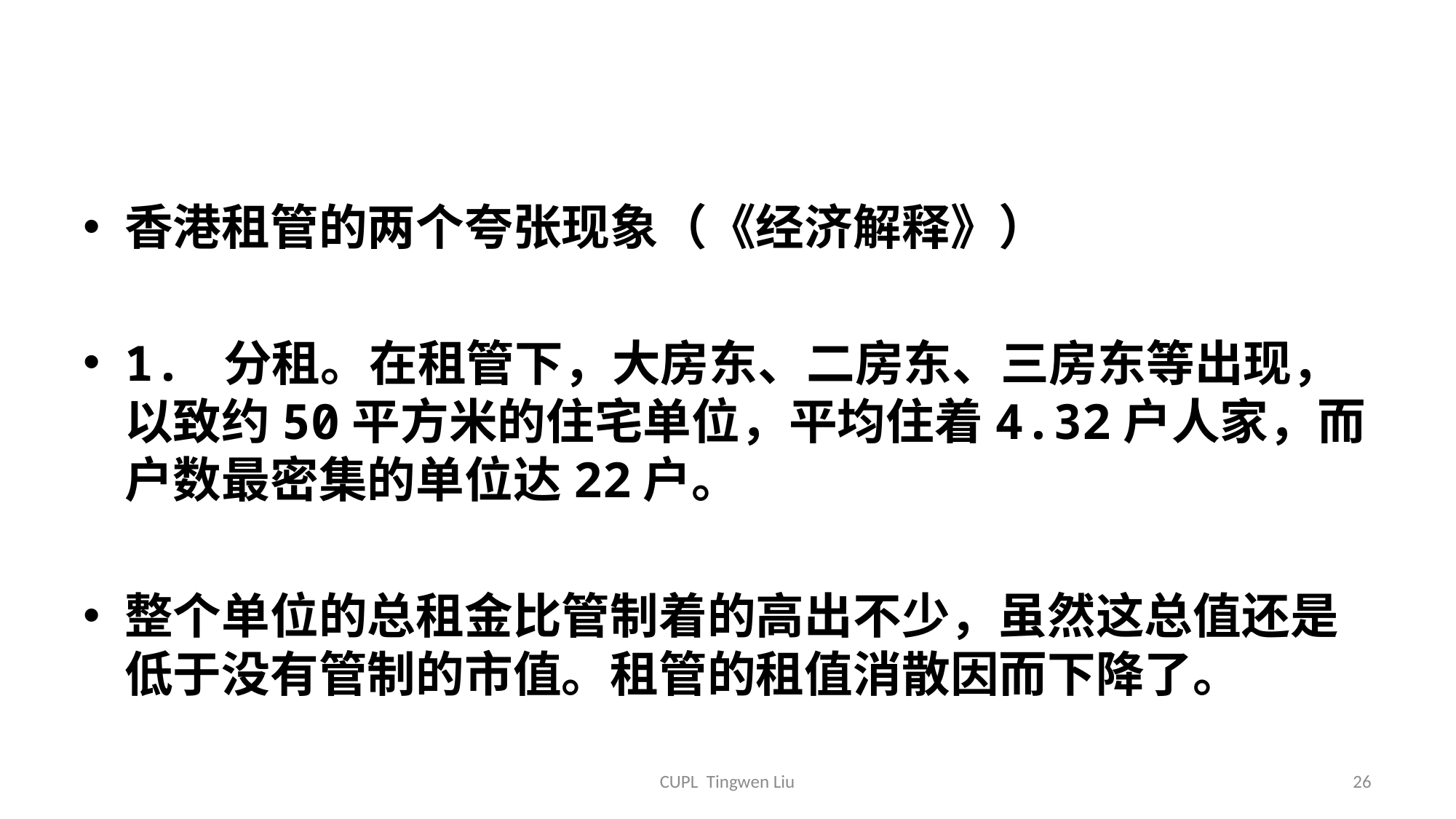

#
香港租管的两个夸张现象（《经济解释》）

1. 分租。在租管下，大房东、二房东、三房东等出现，以致约50平方米的住宅单位，平均住着4.32户人家，而户数最密集的单位达22户。

整个单位的总租金比管制着的高出不少，虽然这总值还是低于没有管制的市值。租管的租值消散因而下降了。

CUPL  Tingwen Liu
26